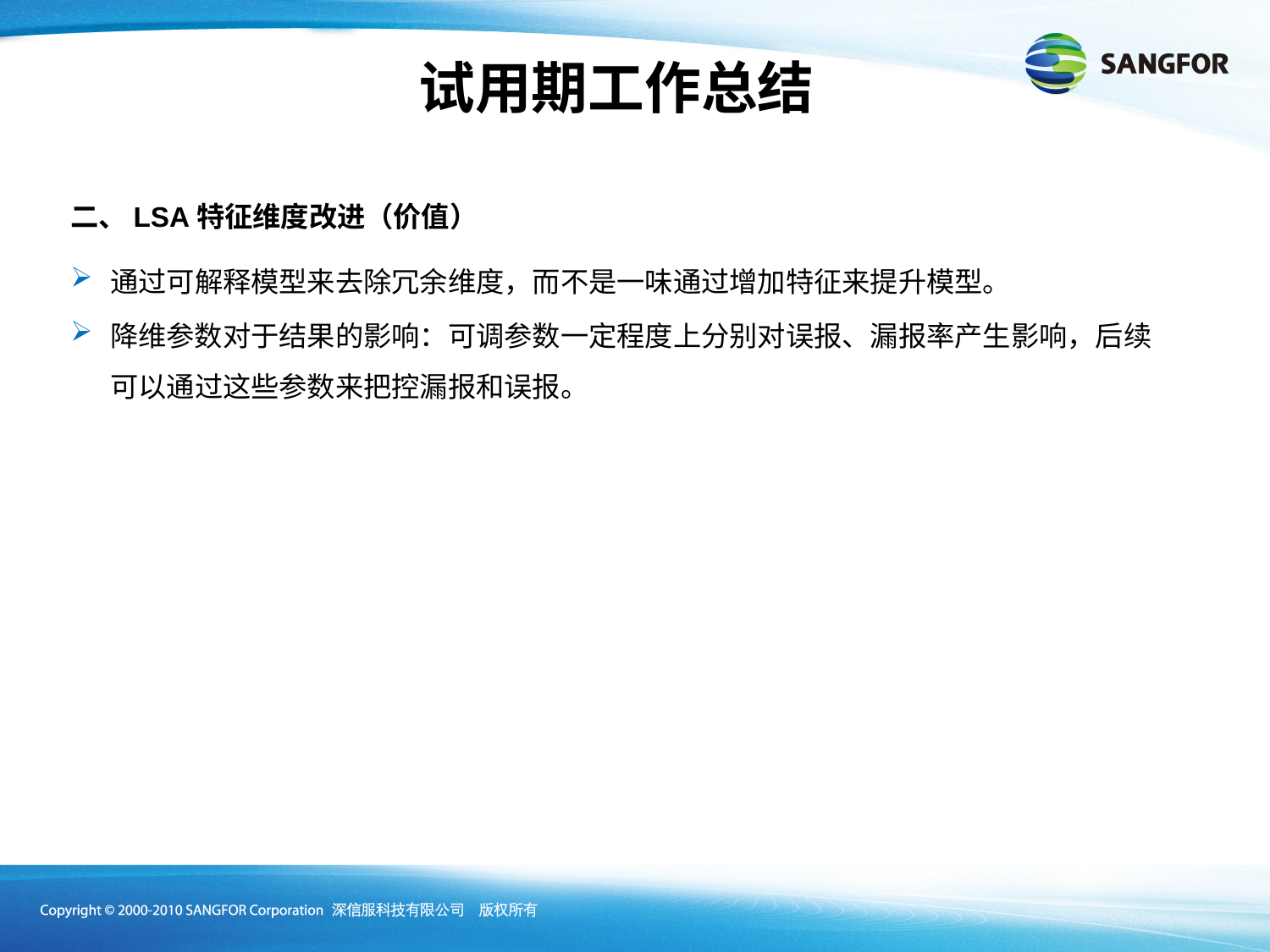

试用期工作总结
二、LSA特征维度改进（价值）
通过可解释模型来去除冗余维度，而不是一味通过增加特征来提升模型。
降维参数对于结果的影响：可调参数一定程度上分别对误报、漏报率产生影响，后续可以通过这些参数来把控漏报和误报。